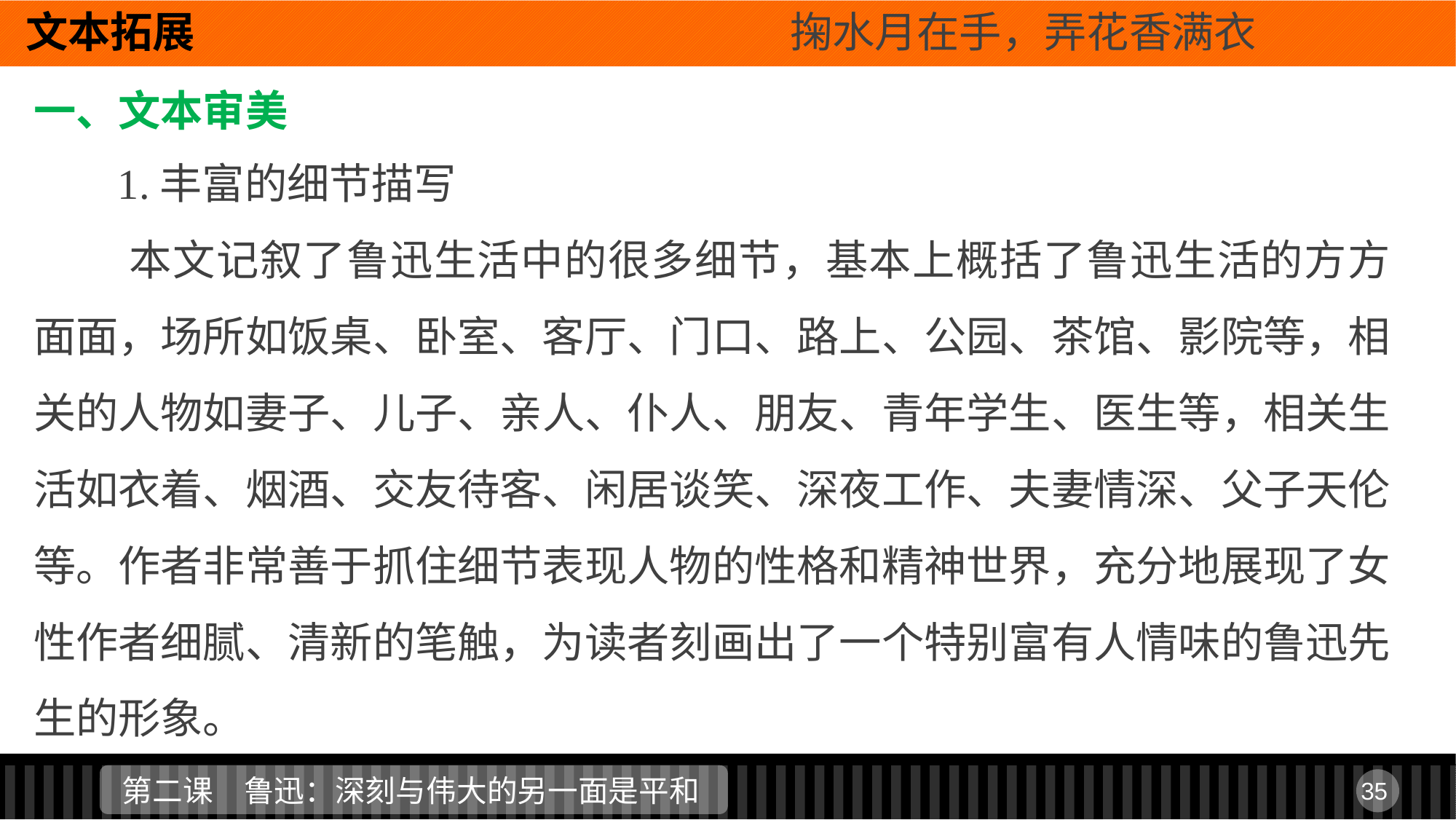

文本拓展        					掬水月在手，弄花香满衣

一、文本审美
        1.丰富的细节描写
        本文记叙了鲁迅生活中的很多细节，基本上概括了鲁迅生活的方方面面，场所如饭桌、卧室、客厅、门口、路上、公园、茶馆、影院等，相关的人物如妻子、儿子、亲人、仆人、朋友、青年学生、医生等，相关生活如衣着、烟酒、交友待客、闲居谈笑、深夜工作、夫妻情深、父子天伦等。作者非常善于抓住细节表现人物的性格和精神世界，充分地展现了女性作者细腻、清新的笔触，为读者刻画出了一个特别富有人情味的鲁迅先生的形象。